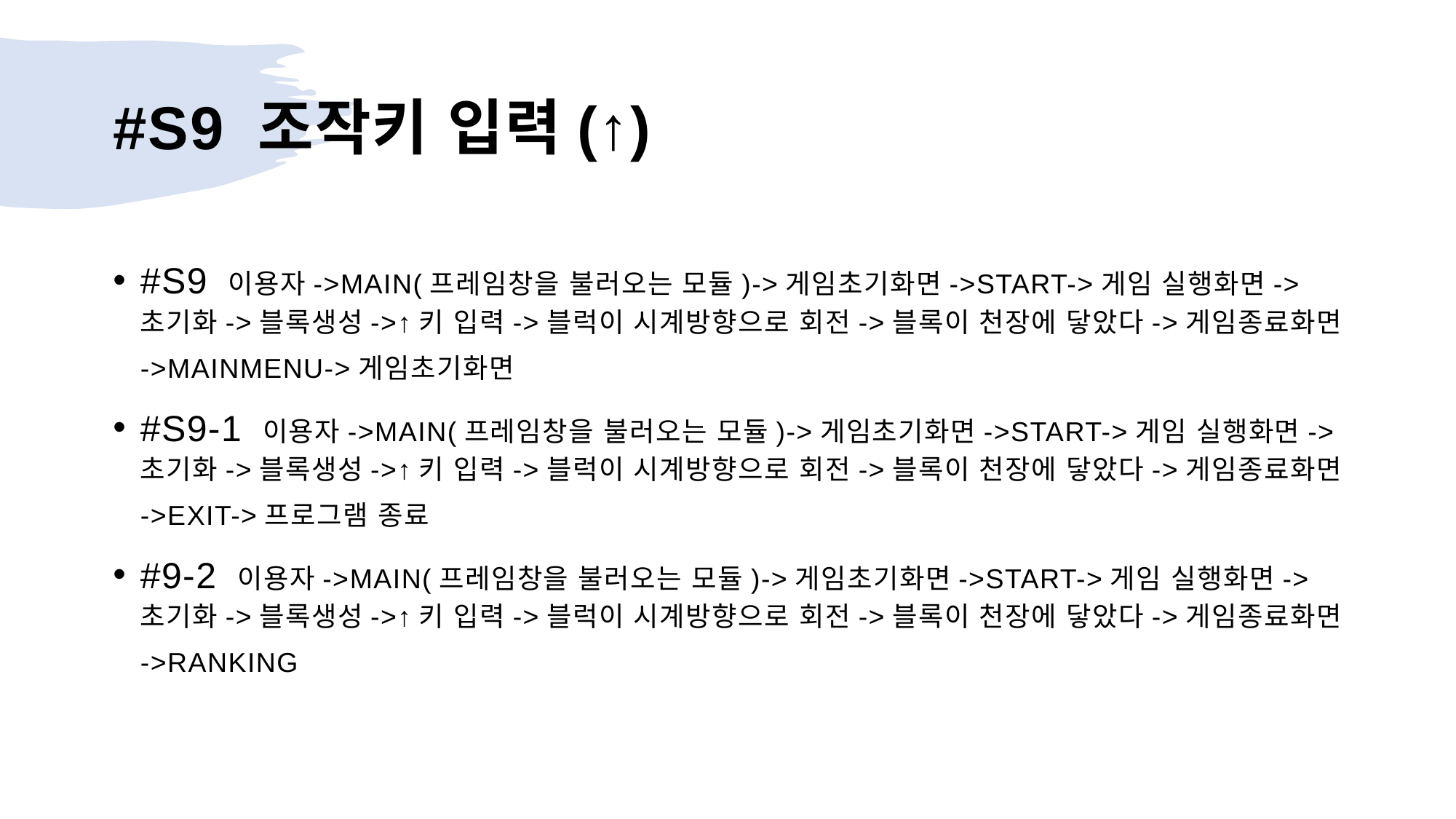

# #S9 조작키 입력(↑)
#S9 이용자->MAIN(프레임창을 불러오는 모듈)->게임초기화면->START->게임 실행화면->초기화->블록생성->↑키 입력->블럭이 시계방향으로 회전->블록이 천장에 닿았다->게임종료화면->MAINMENU->게임초기화면
#S9-1 이용자->MAIN(프레임창을 불러오는 모듈)->게임초기화면->START->게임 실행화면->초기화->블록생성->↑키 입력->블럭이 시계방향으로 회전->블록이 천장에 닿았다->게임종료화면->EXIT->프로그램 종료
#9-2 이용자->MAIN(프레임창을 불러오는 모듈)->게임초기화면->START->게임 실행화면->초기화->블록생성->↑키 입력->블럭이 시계방향으로 회전->블록이 천장에 닿았다->게임종료화면->RANKING